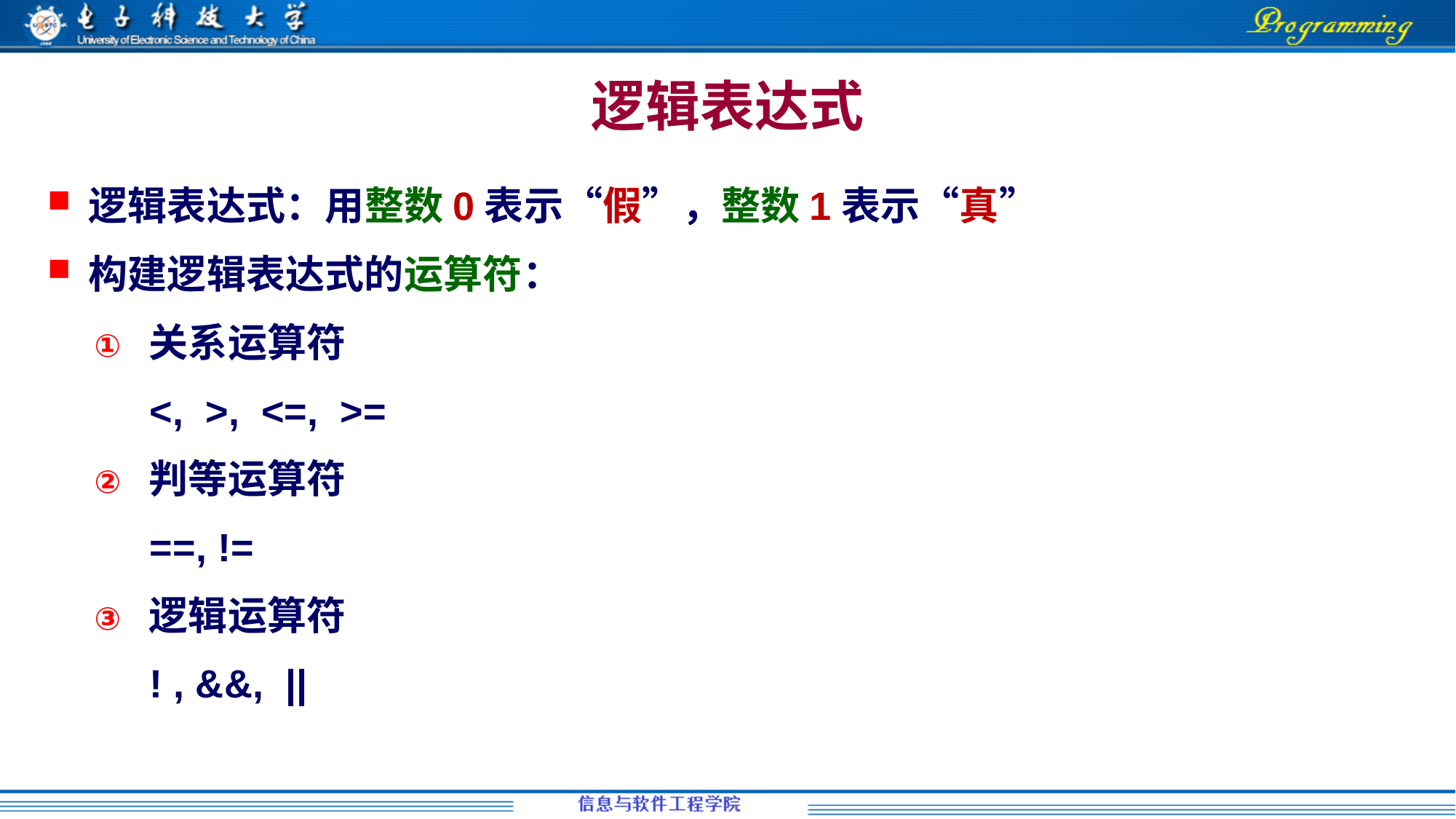

# 逻辑表达式
逻辑表达式：用整数0表示“假”，整数1表示“真”
构建逻辑表达式的运算符：
关系运算符
<,  >,  <=,  >=
判等运算符
==, !=
逻辑运算符
! , &&,  ||